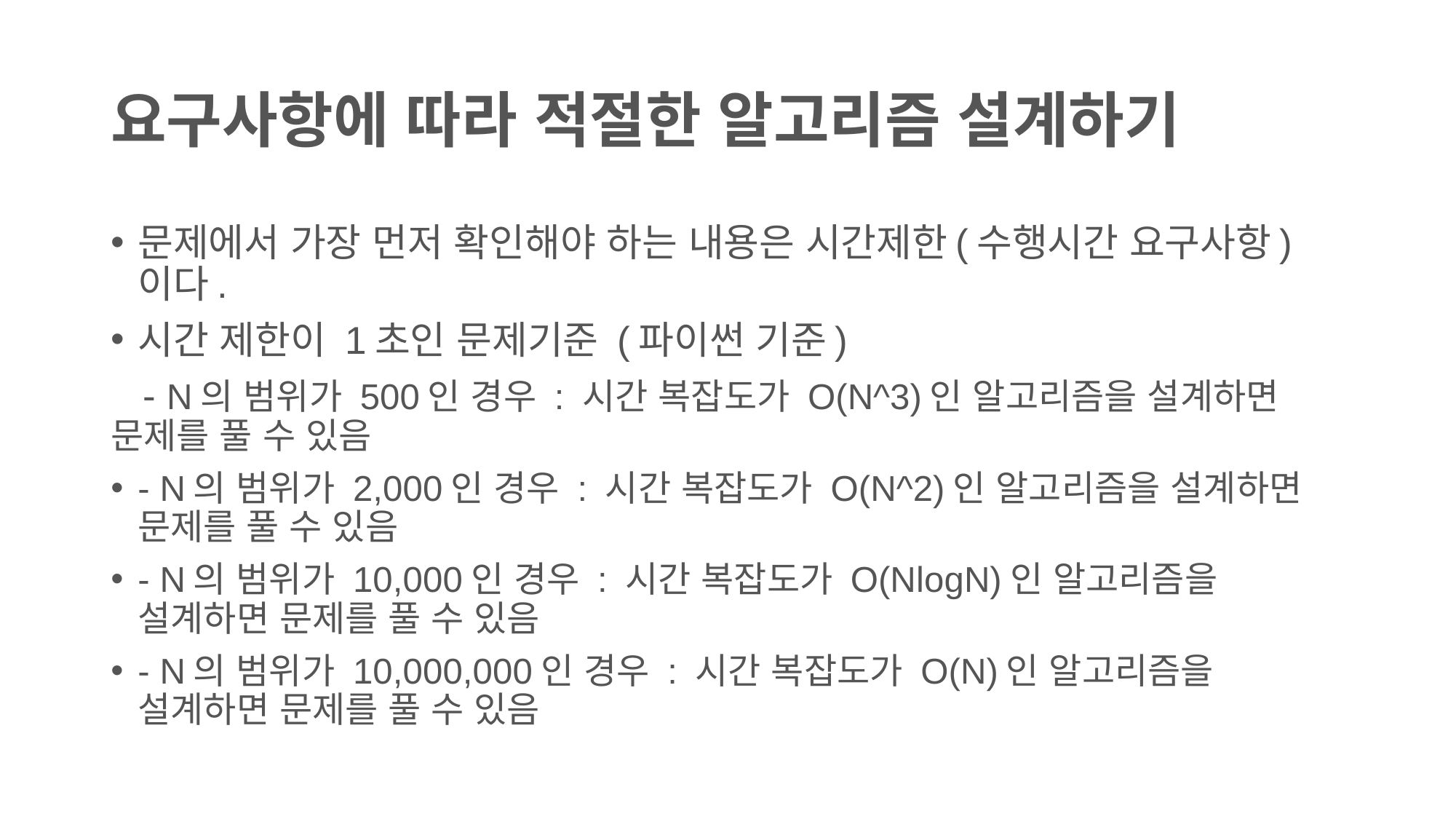

# 요구사항에 따라 적절한 알고리즘 설계하기
문제에서 가장 먼저 확인해야 하는 내용은 시간제한(수행시간 요구사항)이다.
시간 제한이 1초인 문제기준 (파이썬 기준)
   - N의 범위가 500인 경우 : 시간 복잡도가 O(N^3)인 알고리즘을 설계하면 문제를 풀 수 있음
- N의 범위가 2,000인 경우 : 시간 복잡도가 O(N^2)인 알고리즘을 설계하면 문제를 풀 수 있음
- N의 범위가 10,000인 경우 : 시간 복잡도가 O(NlogN)인 알고리즘을 설계하면 문제를 풀 수 있음
- N의 범위가 10,000,000인 경우 : 시간 복잡도가 O(N)인 알고리즘을 설계하면 문제를 풀 수 있음